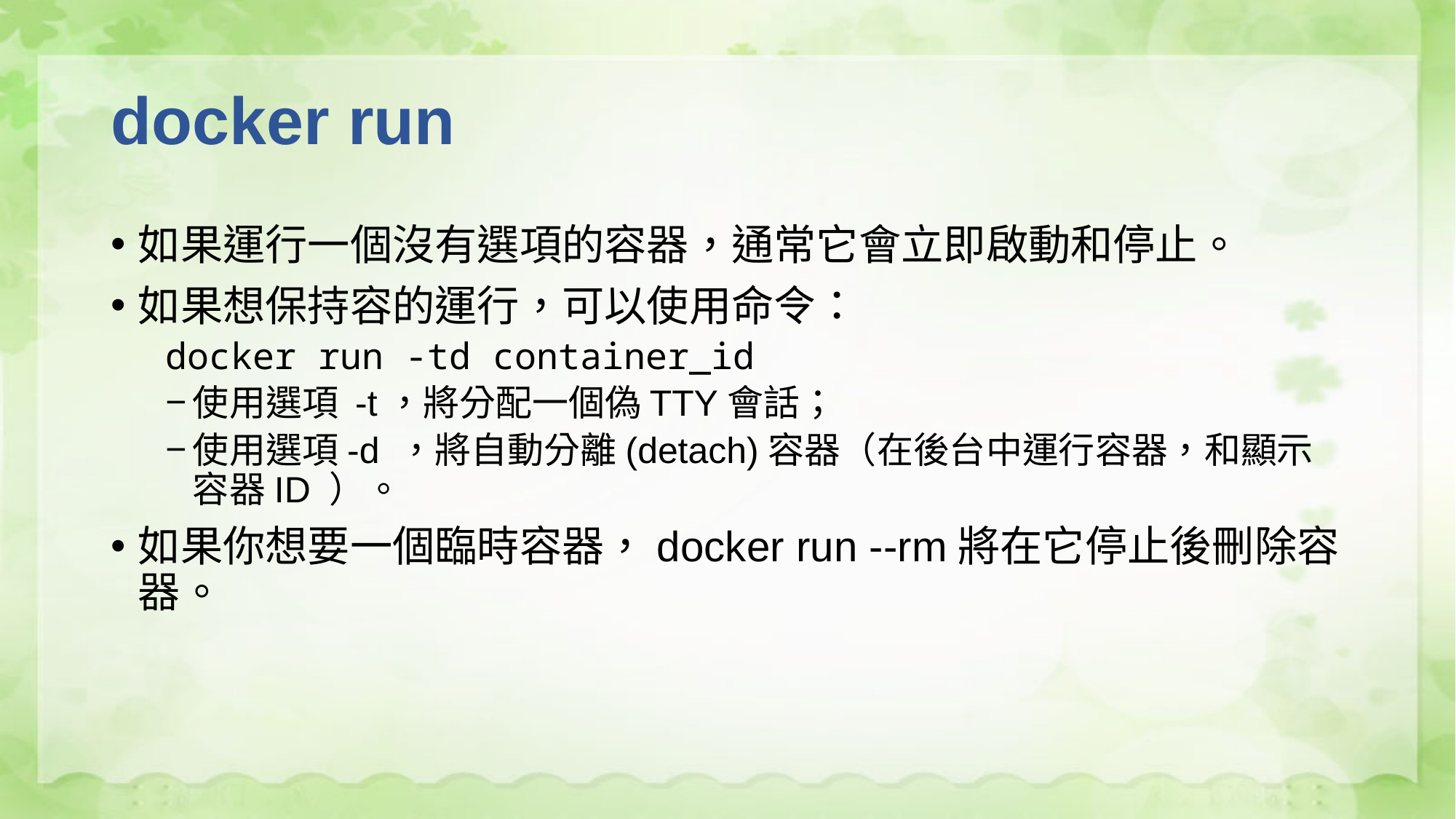

# docker run
如果運行一個沒有選項的容器，通常它會立即啟動和停止。
如果想保持容的運行，可以使用命令：
docker run -td container_id
使用選項 -t，將分配一個偽TTY會話；
使用選項-d ，將自動分離(detach)容器（在後台中運行容器，和顯示容器ID ）。
如果你想要一個臨時容器，docker run --rm將在它停止後刪除容器。